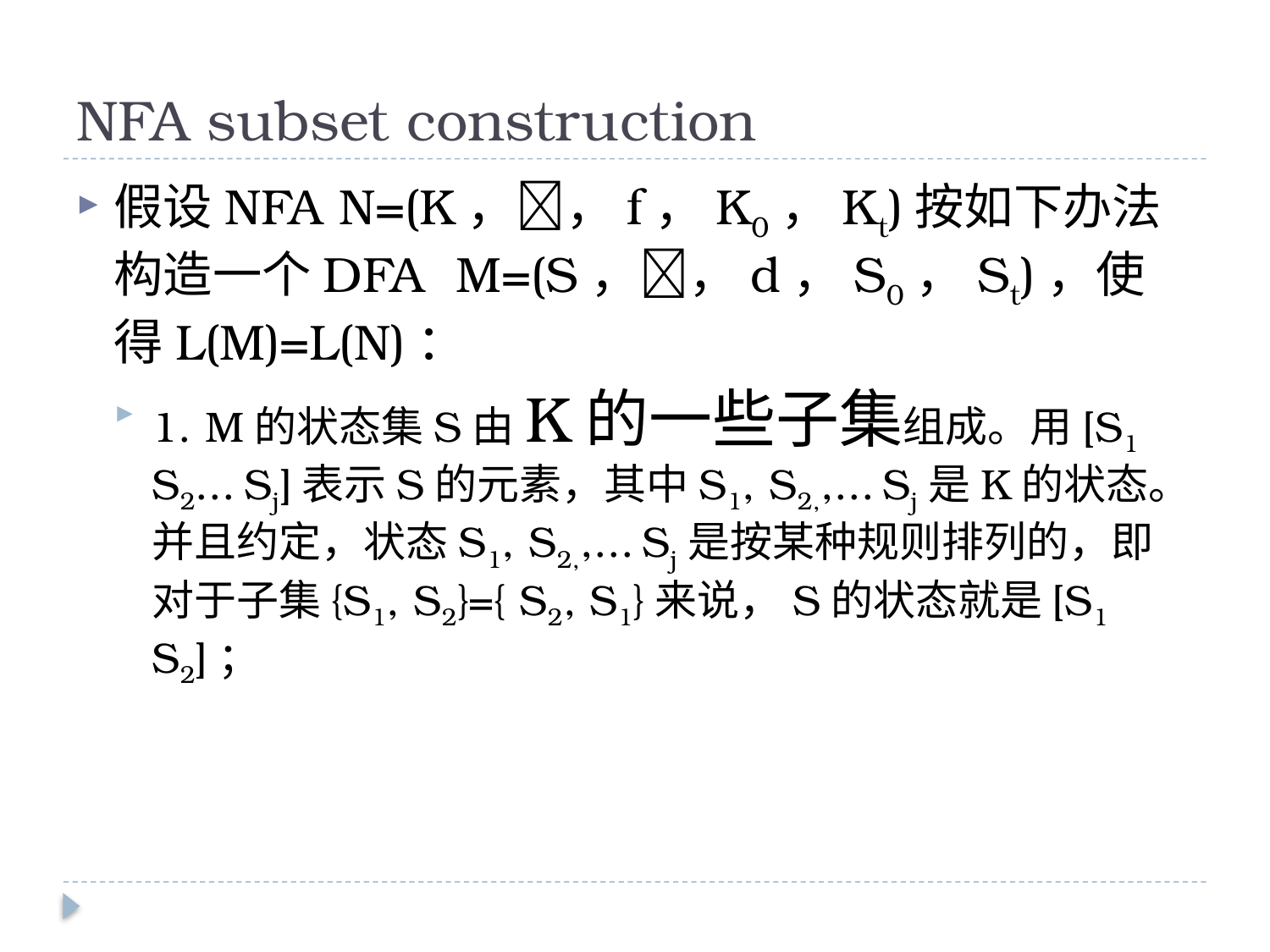

# NFA subset construction
假设NFA N=(K，∑，f，K0，Kt)按如下办法构造一个DFA  M=(S，∑，d，S0，St)，使得L(M)=L(N)：
1. M的状态集S由K的一些子集组成。用[S1 S2... Sj]表示S的元素，其中S1, S2,,... Sj是K的状态。并且约定，状态S1, S2,,... Sj是按某种规则排列的，即对于子集{S1, S2}={ S2, S1}来说，S的状态就是[S1 S2]；